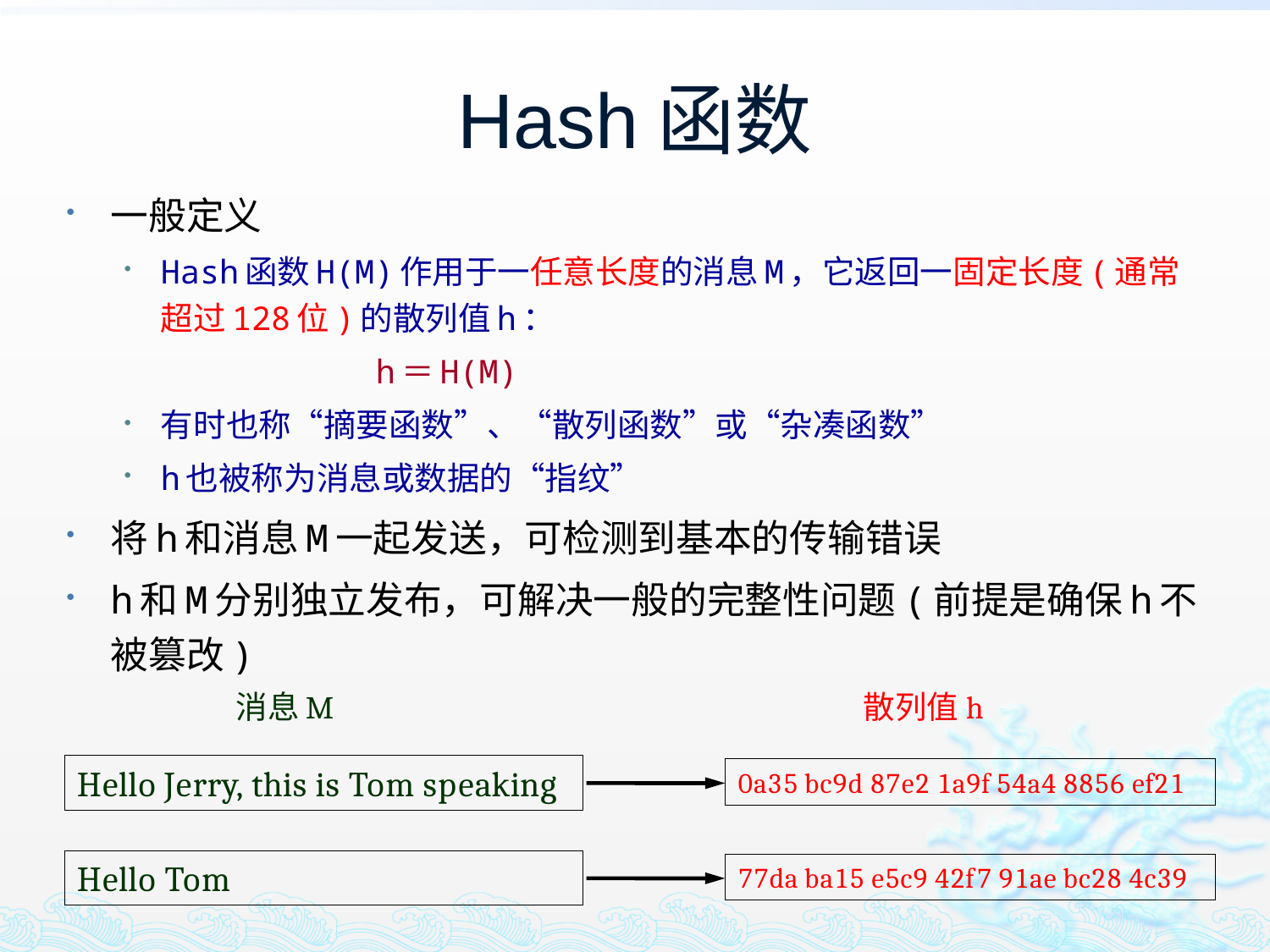

# Hash函数
一般定义
Hash函数H(M)作用于一任意长度的消息M，它返回一固定长度(通常超过128位)的散列值h：
         	 h＝H(M)
有时也称“摘要函数”、“散列函数”或“杂凑函数”
h也被称为消息或数据的“指纹”
将h和消息M一起发送，可检测到基本的传输错误
h和M分别独立发布，可解决一般的完整性问题(前提是确保h不被篡改)
消息M
散列值h
Hello Jerry, this is Tom speaking
0a35 bc9d 87e2 1a9f 54a4 8856 ef21

Hello Tom
77da ba15 e5c9 42f7 91ae bc28 4c39